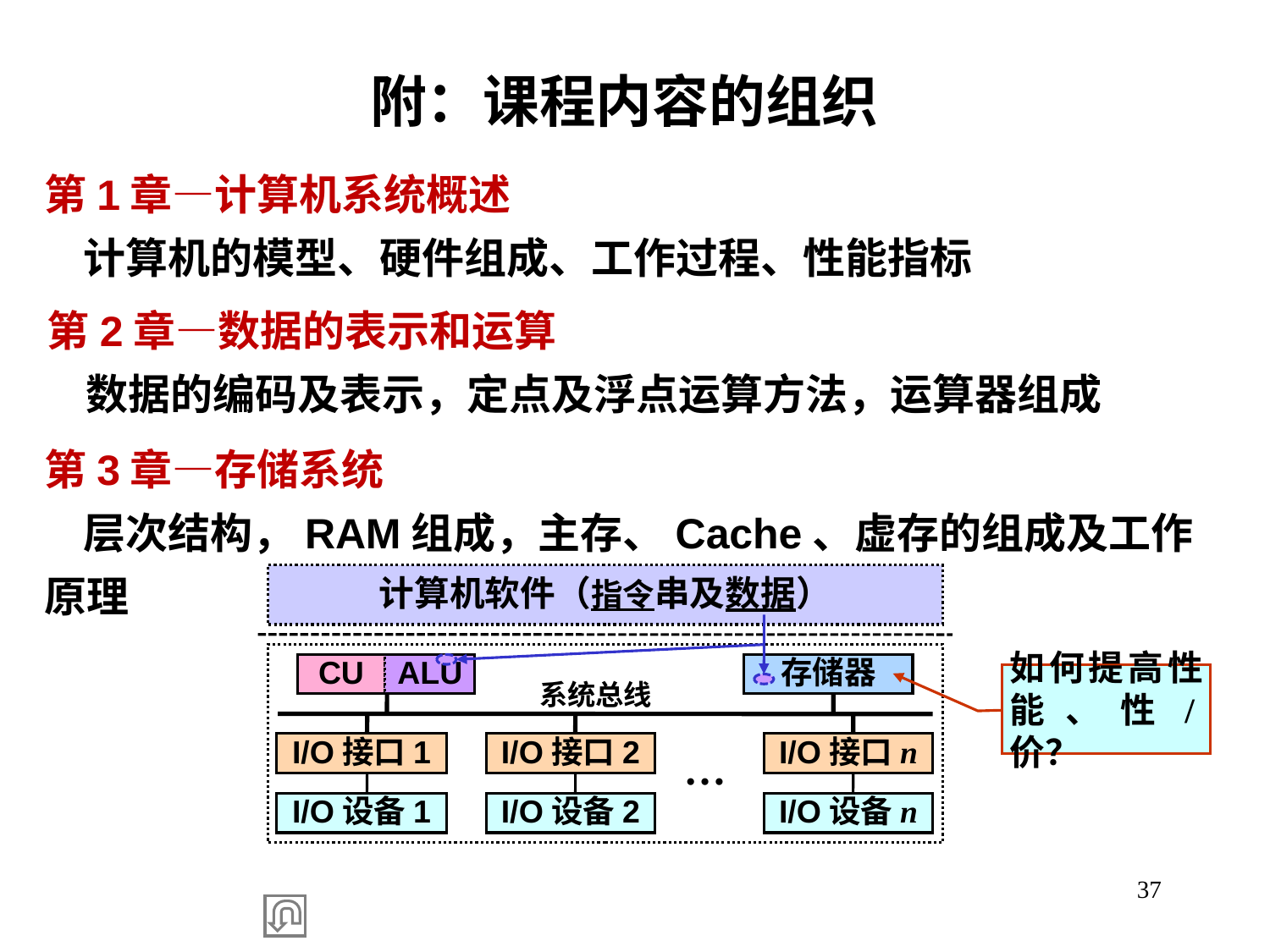

附：课程内容的组织
第1章—计算机系统概述
   计算机的模型、硬件组成、工作过程、性能指标
第2章—数据的表示和运算
   数据的编码及表示，定点及浮点运算方法，运算器组成
第3章—存储系统
   层次结构，RAM组成，主存、Cache、虚存的组成及工作原理
计算机软件（指令串及数据）

CU

ALU
存储器
系统总线
I/O接口1
I/O接口2
I/O接口n
…
I/O设备1
I/O设备2
I/O设备n

如何提高性能、性/价？
37